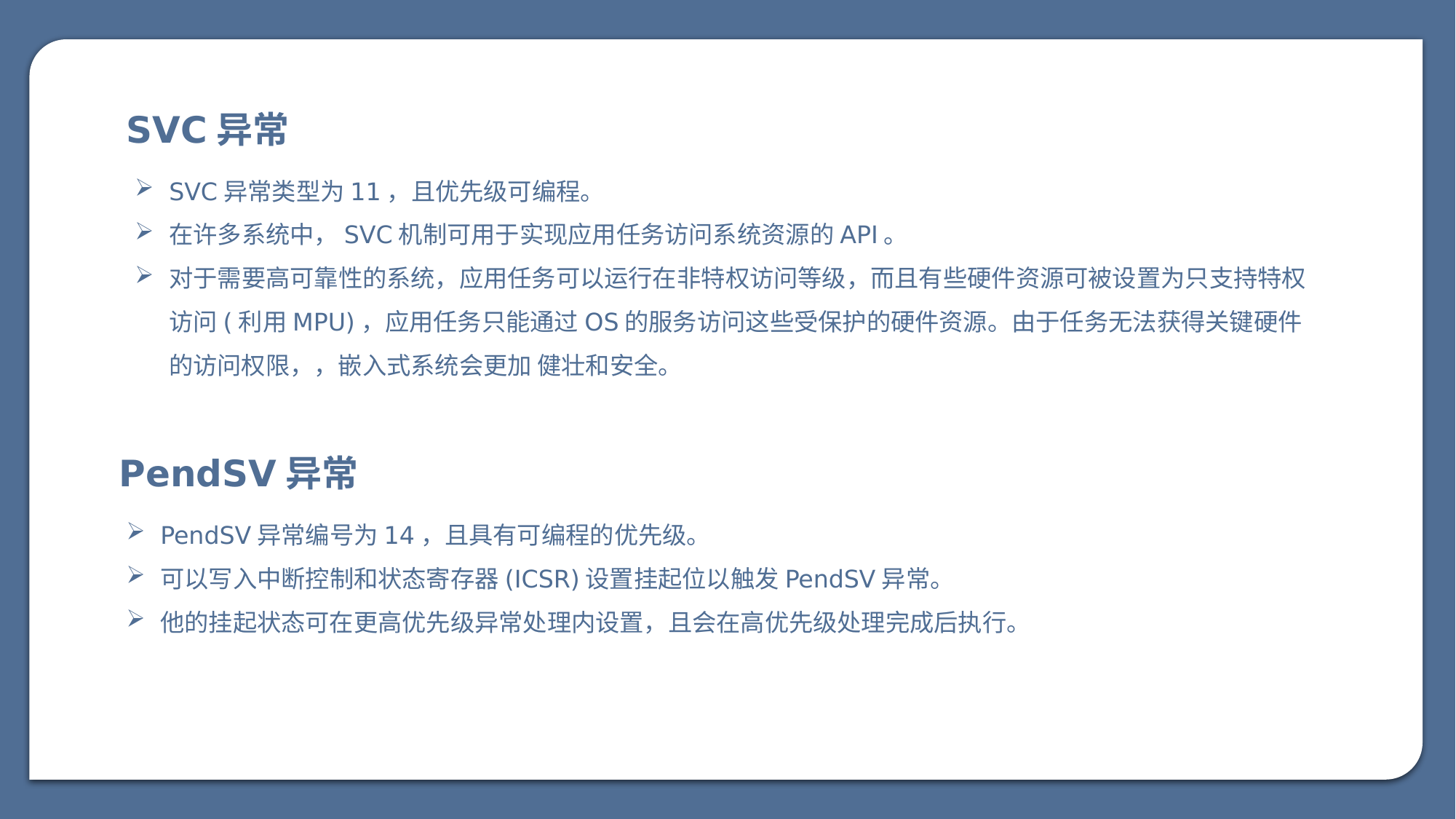

SVC异常
SVC异常类型为11，且优先级可编程。
在许多系统中，SVC机制可用于实现应用任务访问系统资源的API。
对于需要高可靠性的系统，应用任务可以运行在非特权访问等级，而且有些硬件资源可被设置为只支持特权访问(利用MPU)，应用任务只能通过OS的服务访问这些受保护的硬件资源。由于任务无法获得关键硬件的访问权限，，嵌入式系统会更加 健壮和安全。
PendSV异常
PendSV异常编号为14，且具有可编程的优先级。
可以写入中断控制和状态寄存器(ICSR)设置挂起位以触发PendSV异常。
他的挂起状态可在更高优先级异常处理内设置，且会在高优先级处理完成后执行。